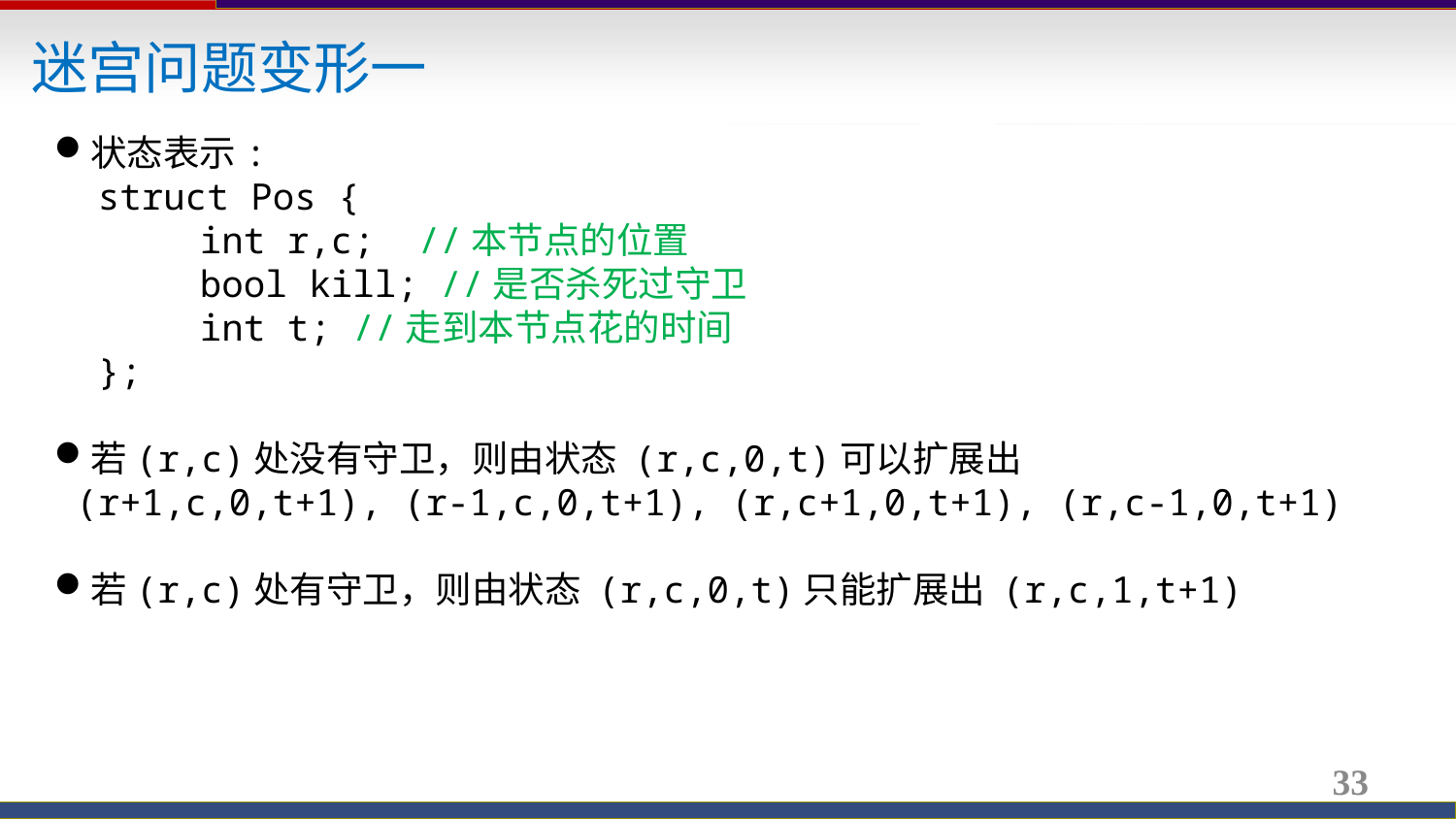

迷宫问题变形一
状态表示:
  struct Pos {
	int r,c;  //本节点的位置
  	bool kill; //是否杀死过守卫
  	int t; //走到本节点花的时间
  };

若(r,c)处没有守卫，则由状态 (r,c,0,t)可以扩展出
 (r+1,c,0,t+1), (r-1,c,0,t+1), (r,c+1,0,t+1), (r,c-1,0,t+1)

若(r,c)处有守卫，则由状态 (r,c,0,t)只能扩展出 (r,c,1,t+1)